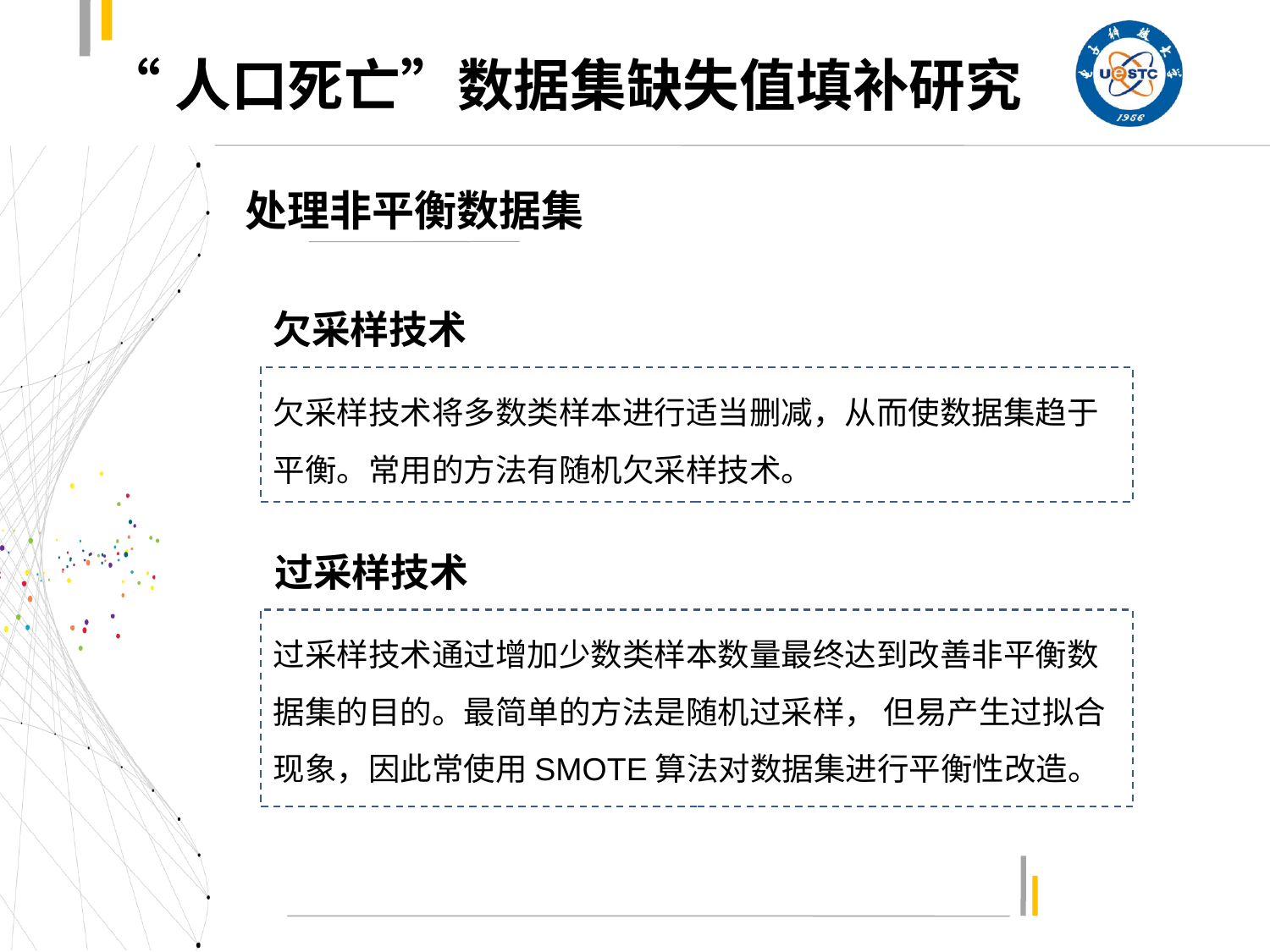

# “人口死亡”数据集缺失值填补研究
处理非平衡数据集

欠采样技术
欠采样技术将多数类样本进行适当删减，从而使数据集趋于平衡。常用的方法有随机欠采样技术。
过采样技术
过采样技术通过增加少数类样本数量最终达到改善非平衡数据集的目的。最简单的方法是随机过采样， 但易产生过拟合现象，因此常使用SMOTE算法对数据集进行平衡性改造。